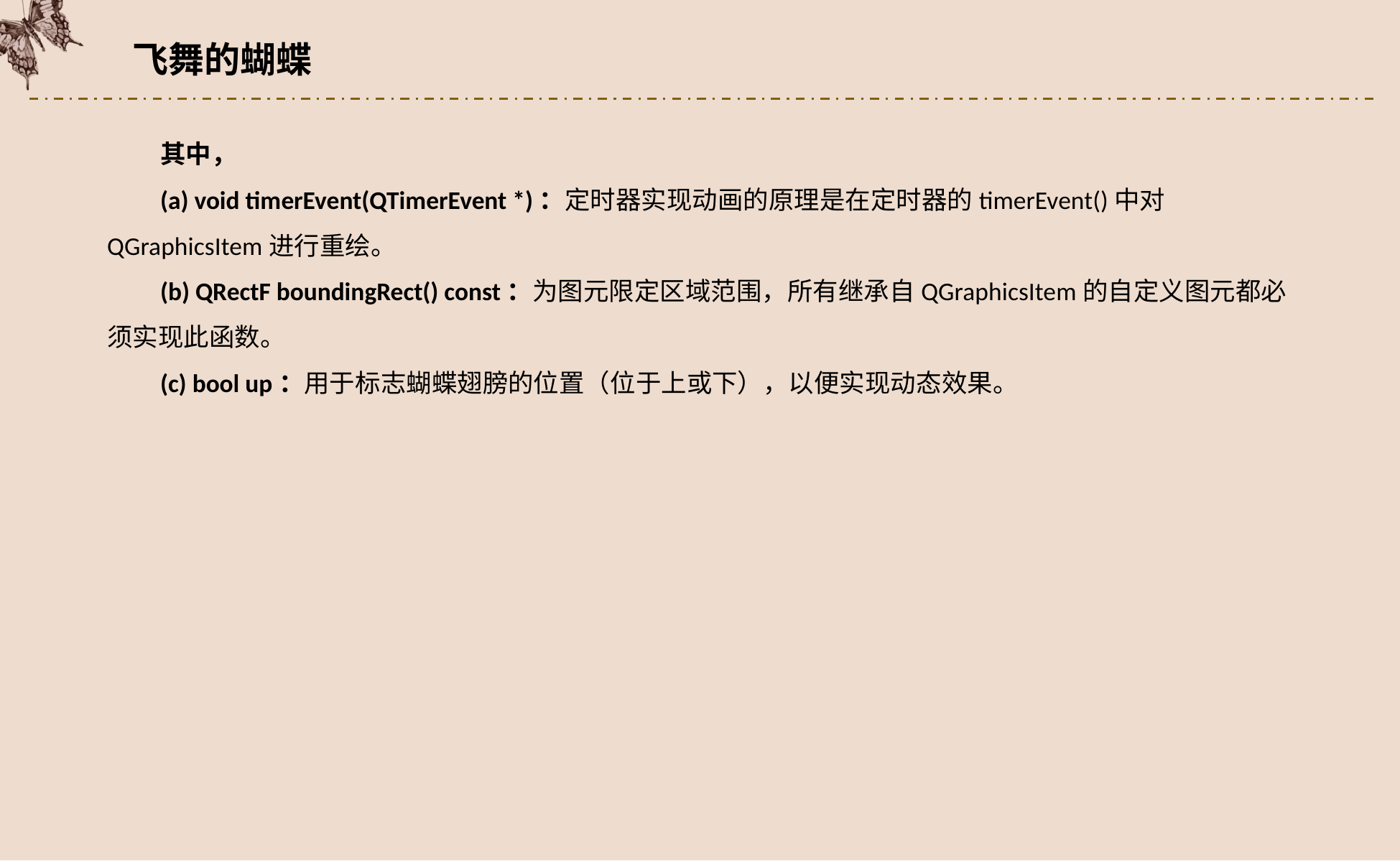

飞舞的蝴蝶
其中，
(a) void timerEvent(QTimerEvent *)：定时器实现动画的原理是在定时器的timerEvent()中对QGraphicsItem进行重绘。
(b) QRectF boundingRect() const：为图元限定区域范围，所有继承自QGraphicsItem的自定义图元都必须实现此函数。
(c) bool up：用于标志蝴蝶翅膀的位置（位于上或下），以便实现动态效果。